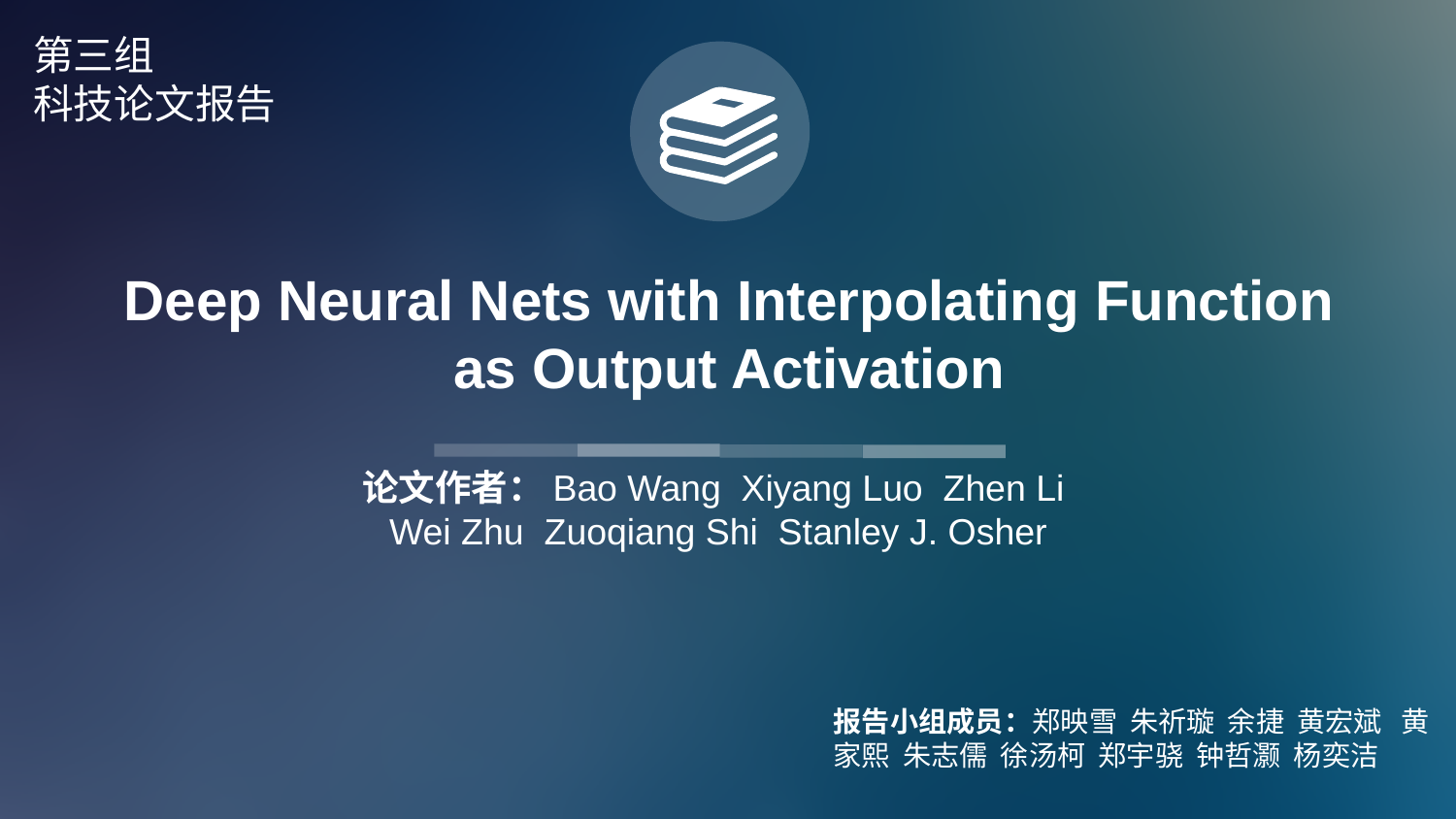

第三组
科技论文报告

Deep Neural Nets with Interpolating Function as Output Activation

论文作者：Bao Wang  Xiyang Luo  Zhen Li  Wei Zhu  Zuoqiang Shi  Stanley J. Osher
报告小组成员：郑映雪  朱祈璇  余捷  黄宏斌   黄家熙  朱志儒  徐汤柯  郑宇骁  钟哲灏  杨奕洁